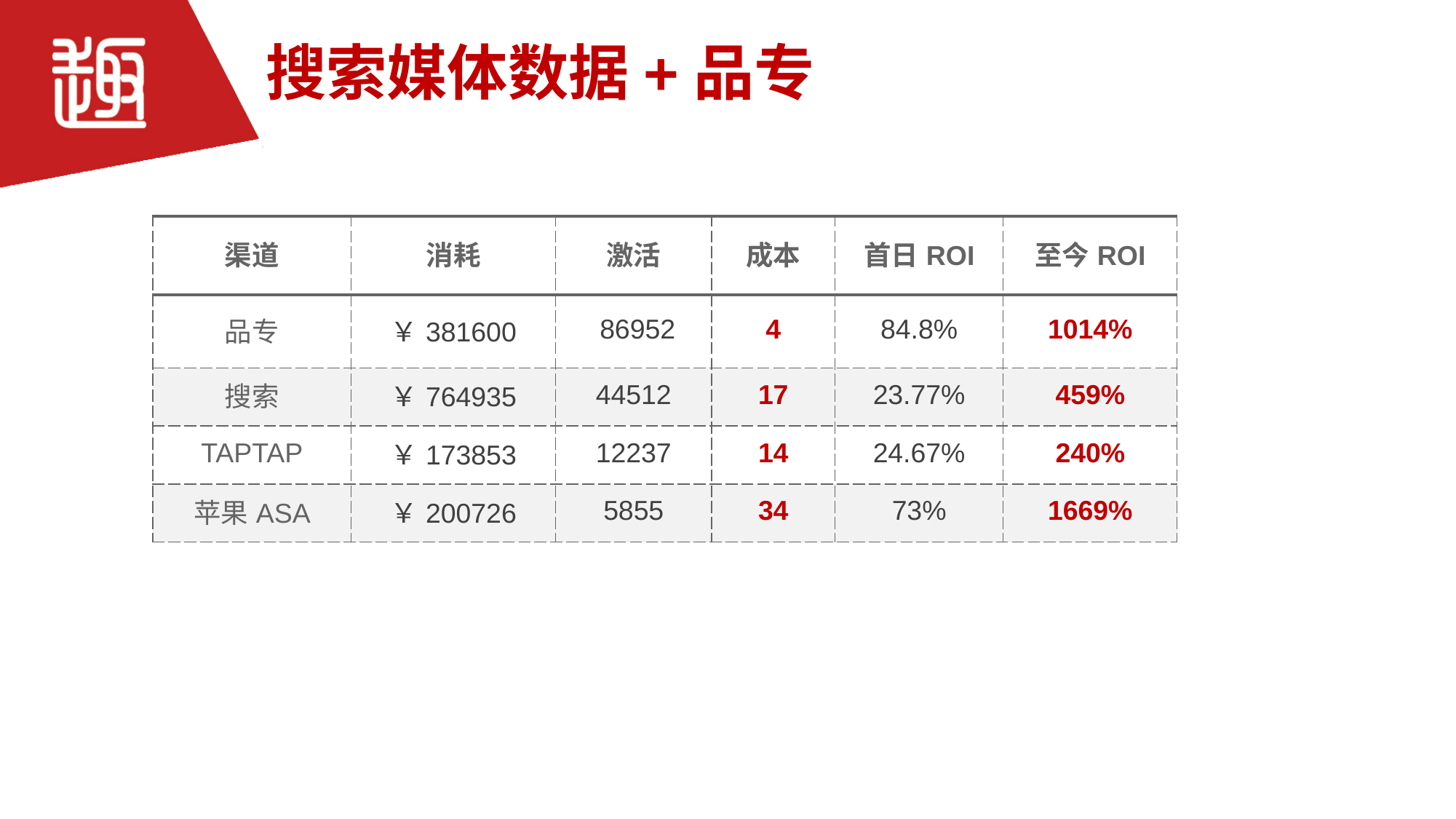

搜索媒体数据+品专
| 渠道 | 消耗 | 激活 | 成本 | 首日ROI | 至今ROI |
| --- | --- | --- | --- | --- | --- |
| 品专 | ￥381600 | 86952 | 4 | 84.8% | 1014% |
| 搜索 | ￥764935 | 44512 | 17 | 23.77% | 459% |
| TAPTAP | ￥173853 | 12237 | 14 | 24.67% | 240% |
| 苹果ASA | ￥200726 | 5855 | 34 | 73% | 1669% |